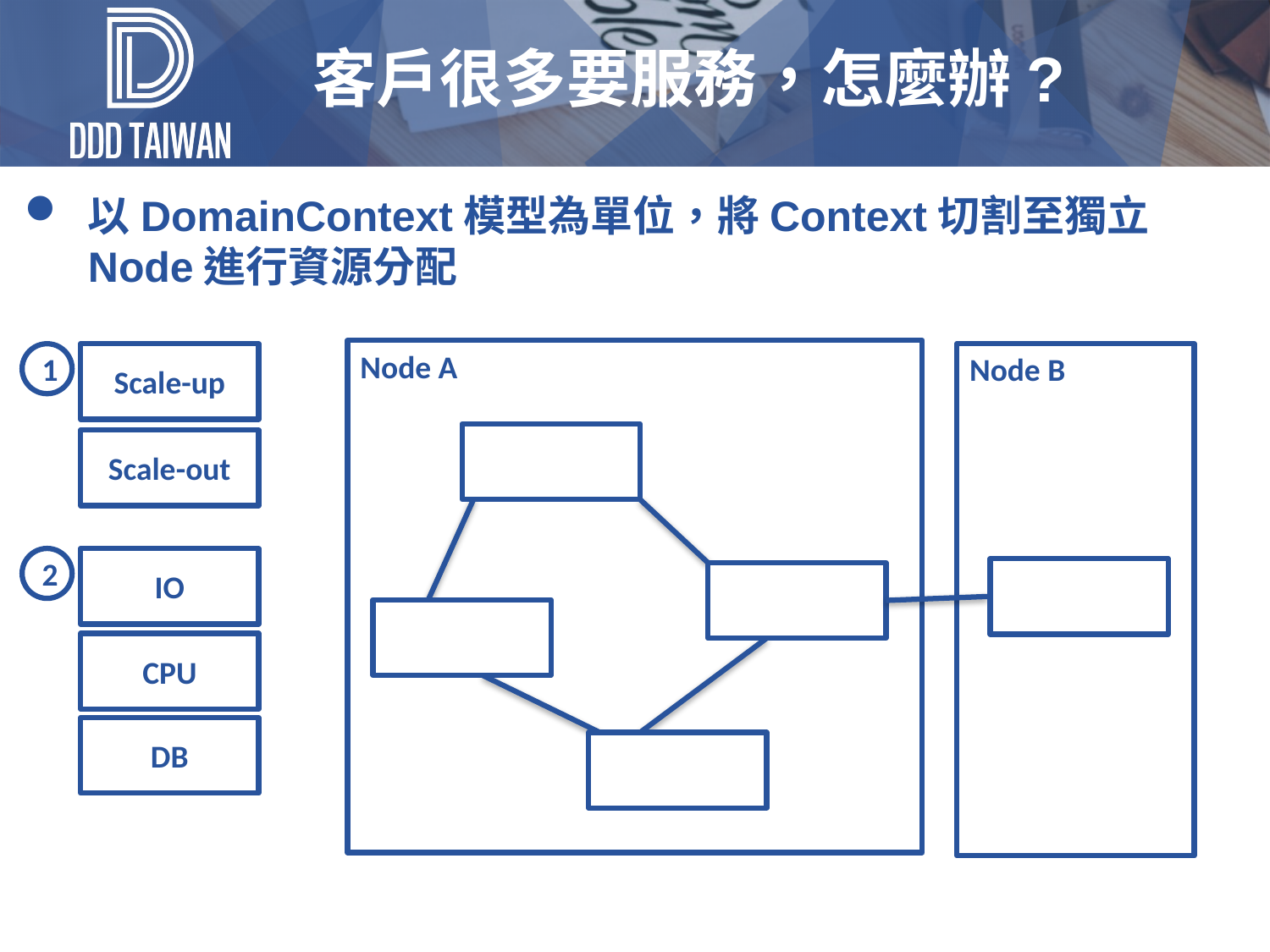

# 客戶很多要服務，怎麼辦?
以DomainContext模型為單位，將Context切割至獨立Node進行資源分配
Node A
Node B
1
Scale-up
Scale-out

2
IO

CPU
DB